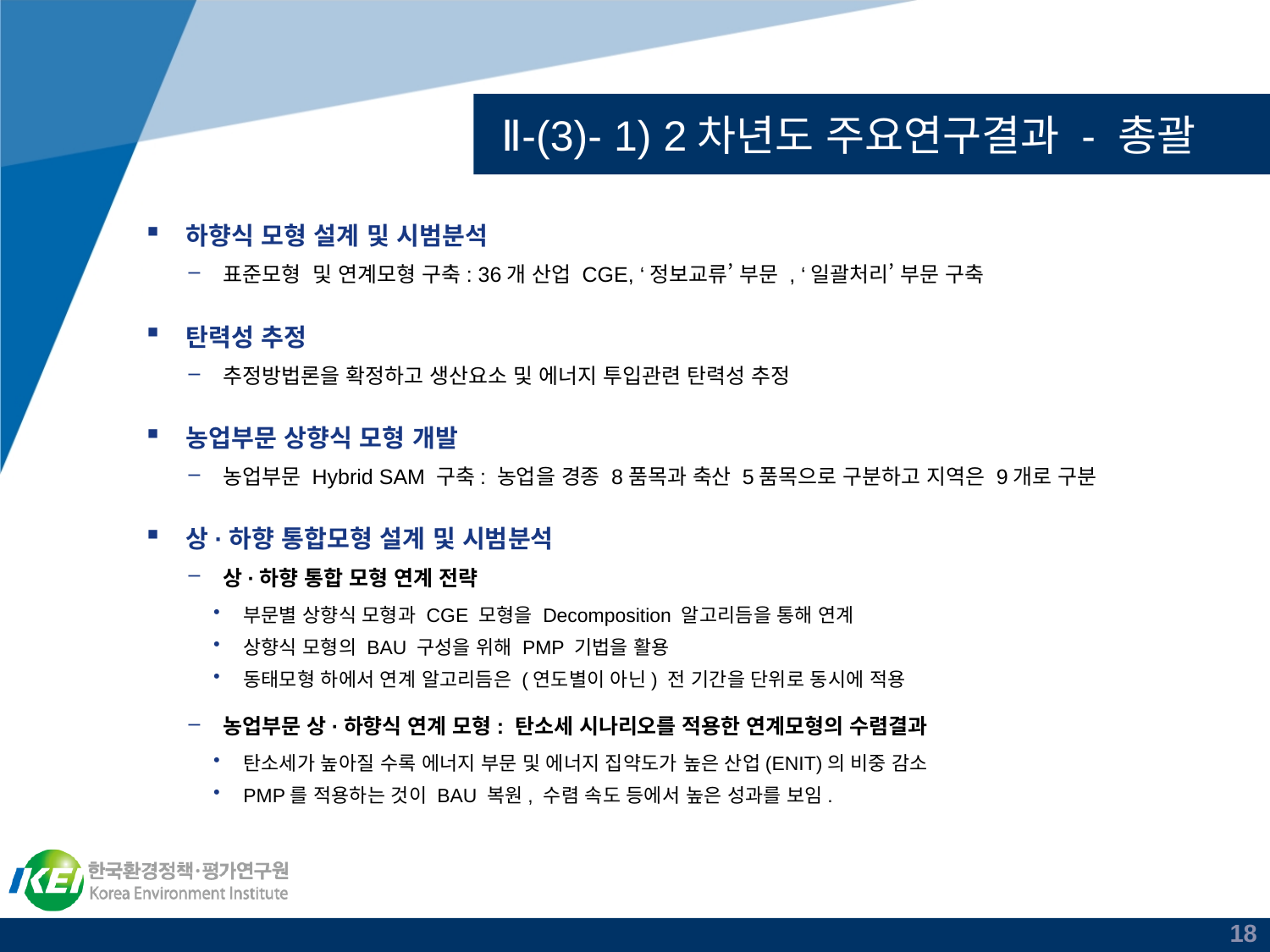

# Ⅱ-(3)- 1) 2차년도 주요연구결과 - 총괄
하향식 모형 설계 및 시범분석
표준모형  및 연계모형 구축: 36개 산업 CGE, ‘정보교류’ 부문 , ‘일괄처리’ 부문 구축

탄력성 추정
추정방법론을 확정하고 생산요소 및 에너지 투입관련 탄력성 추정

농업부문 상향식 모형 개발
농업부문 Hybrid SAM 구축: 농업을 경종 8품목과 축산 5품목으로 구분하고 지역은 9개로 구분

상·하향 통합모형 설계 및 시범분석
상·하향 통합 모형 연계 전략
부문별 상향식 모형과 CGE 모형을 Decomposition 알고리듬을 통해 연계
상향식 모형의 BAU 구성을 위해 PMP 기법을 활용
동태모형 하에서 연계 알고리듬은 (연도별이 아닌) 전 기간을 단위로 동시에 적용

농업부문 상·하향식 연계 모형: 탄소세 시나리오를 적용한 연계모형의 수렴결과
탄소세가 높아질 수록 에너지 부문 및 에너지 집약도가 높은 산업(ENIT)의 비중 감소
PMP를 적용하는 것이 BAU 복원, 수렴 속도 등에서 높은 성과를 보임.

18